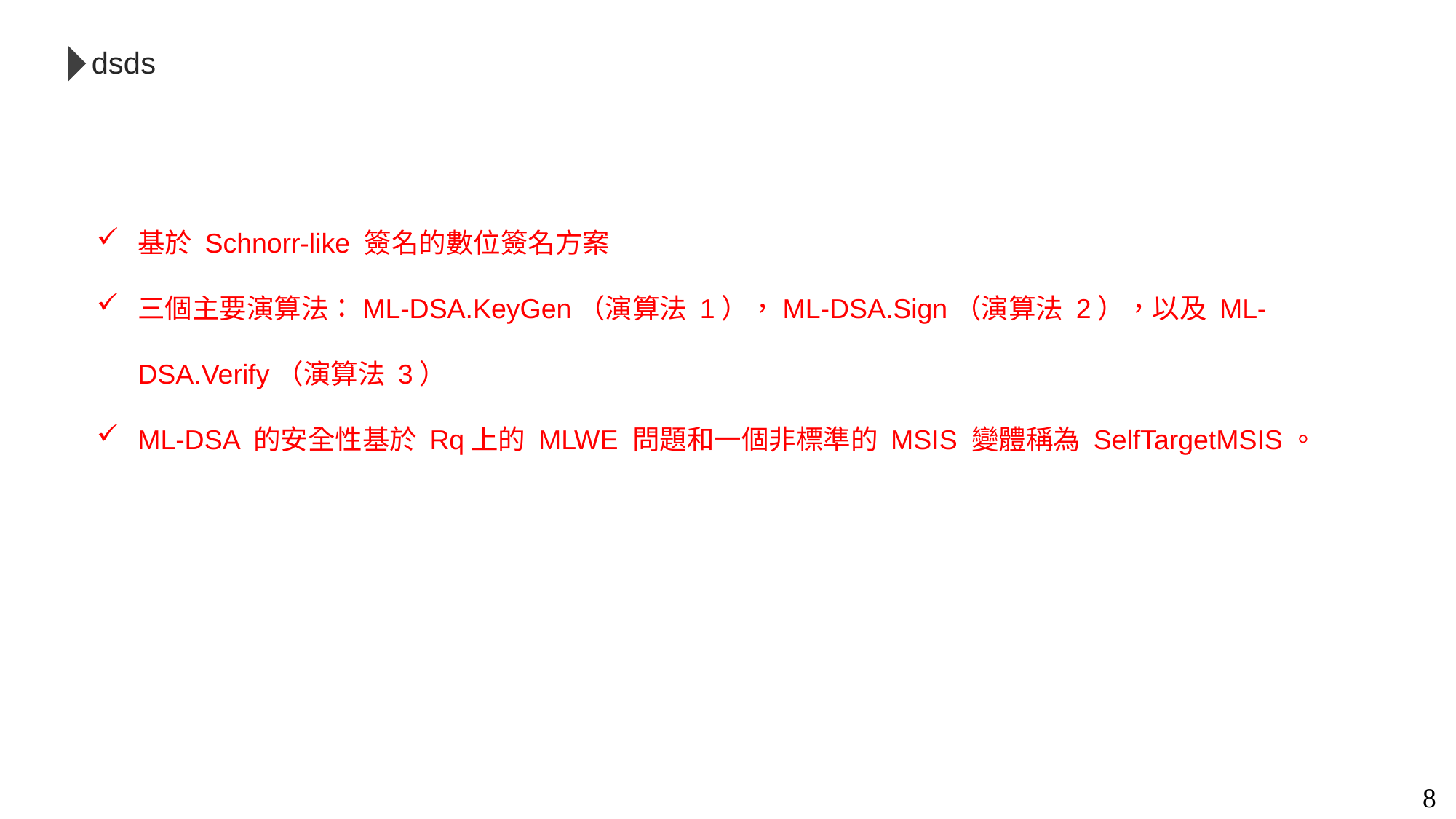

dsds

基於 Schnorr-like 簽名的數位簽名方案
三個主要演算法：ML-DSA.KeyGen（演算法 1），ML-DSA.Sign（演算法 2），以及 ML-DSA.Verify（演算法 3）
ML-DSA 的安全性基於 Rq上的 MLWE 問題和一個非標準的 MSIS 變體稱為 SelfTargetMSIS。

8